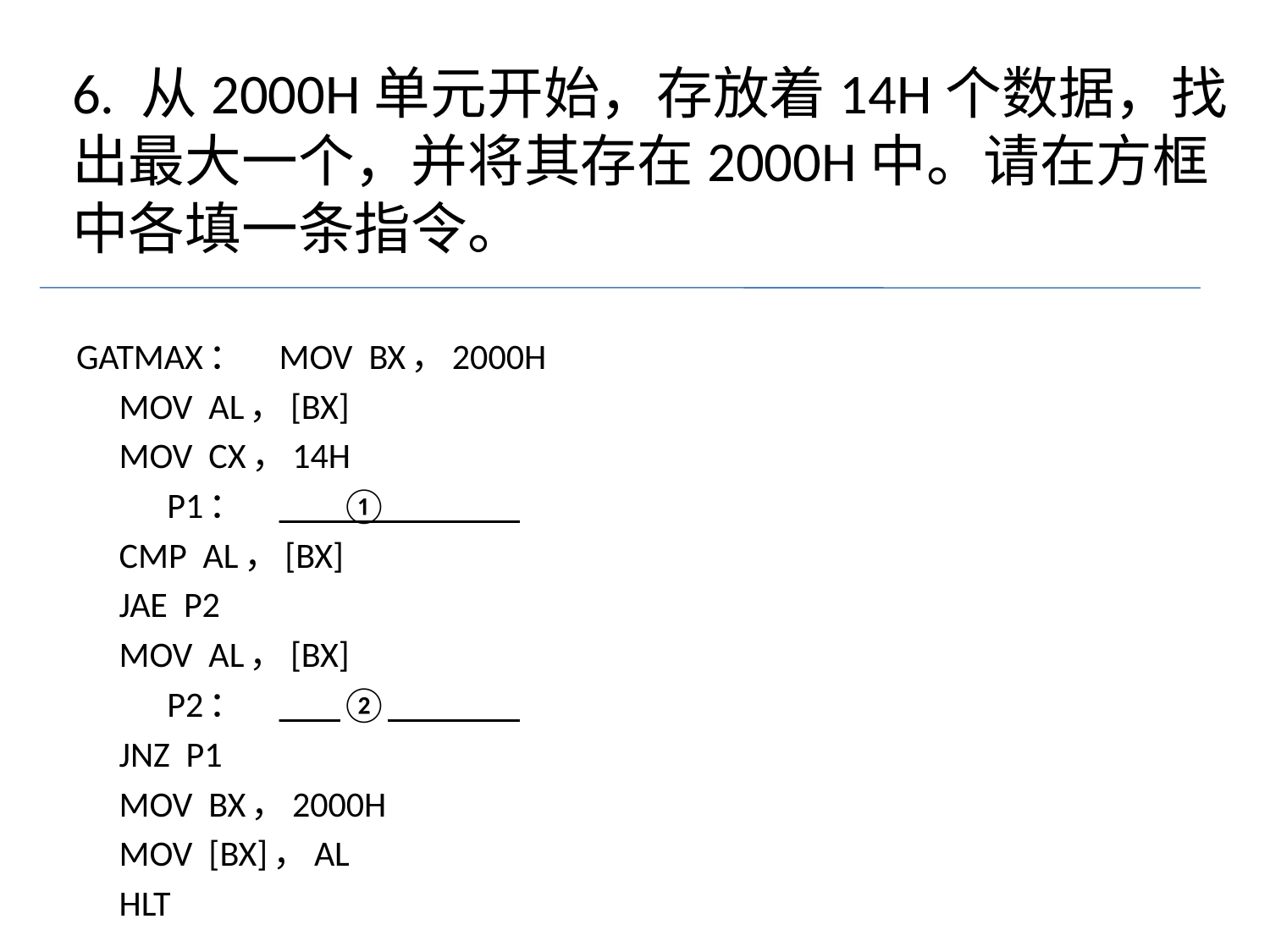

# 6. 从2000H单元开始，存放着14H个数据，找出最大一个，并将其存在2000H中。请在方框中各填一条指令。
GATMAX：	MOV  BX，2000H
			MOV  AL，[BX]
			MOV  CX，14H
	      P1： 	___ ① _______
			CMP  AL，[BX]
			JAE  P2
			MOV  AL，[BX]
	      P2： 	___ ② _______
			JNZ  P1
			MOV  BX，2000H
			MOV  [BX]，AL
			HLT